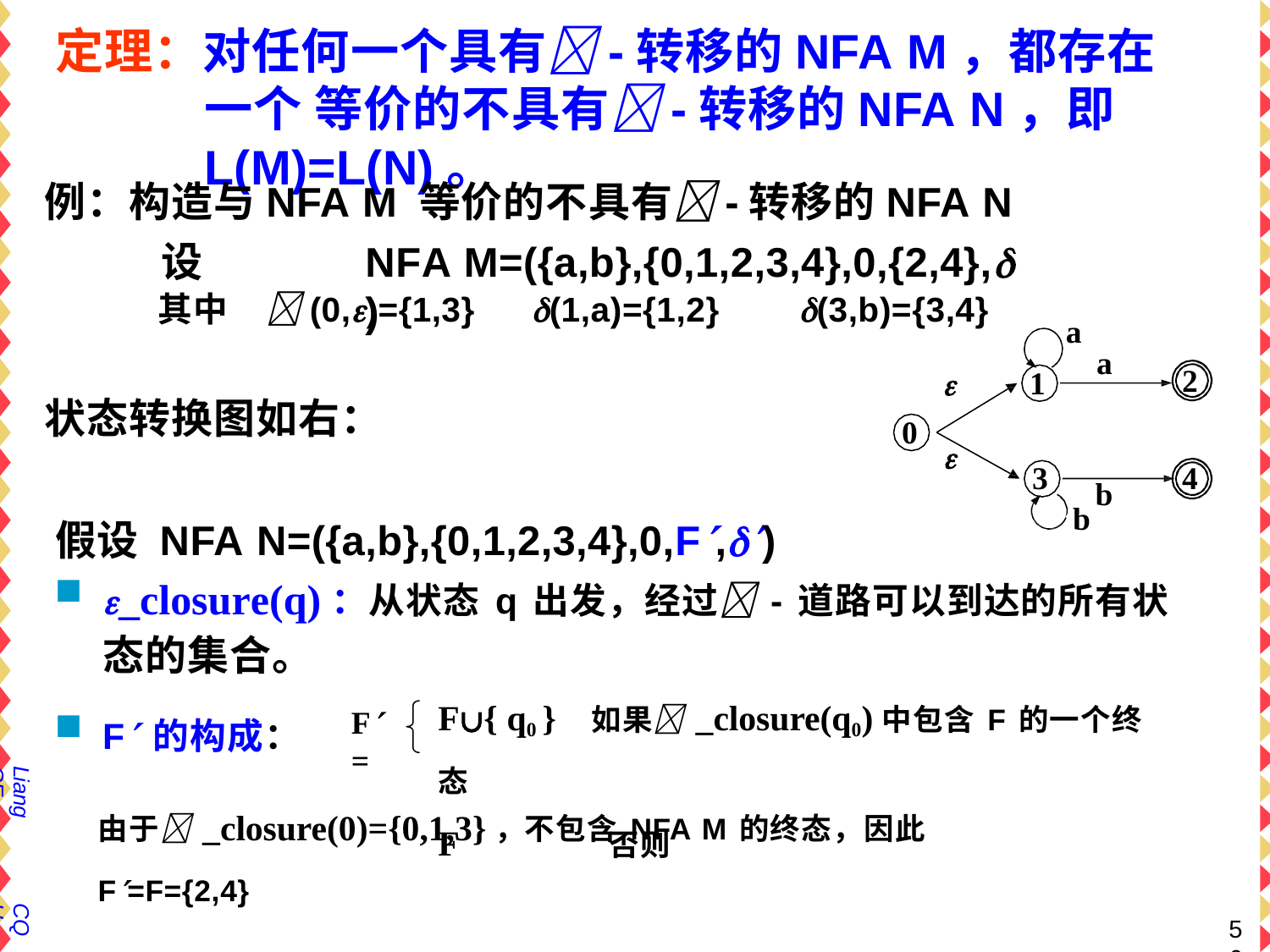

# 定理：对任何一个具有ε-转移的NFA M，都存在一个 等价的不具有ε-转移的NFA N，即L(M)=L(N)。
例：构造与NFA M 等价的不具有ε-转移的NFA N
设	NFA M=({a,b},{0,1,2,3,4},0,{2,4},δ	)
其中	δ(0,ε)={1,3}	δ(1,a)={1,2}	δ(3,b)={3,4}
a

a
2

1
ε

状态转换图如右：
0

ε
3
4

b

b
假设 NFA N=({a,b},{0,1,2,3,4},0,F′,δ′)
ε_closure(q)：从状态q出发，经过ε-道路可以到达的所有状 态的集合。
F∪{ q0 }	如果ε_closure(q0)中包含F的一个终态
F	否则
F′的构成：

F′=
Liang GE
由于ε_closure(0)={0,1,3}，不包含NFA M的终态，因此F′=F={2,4}
CQU
56